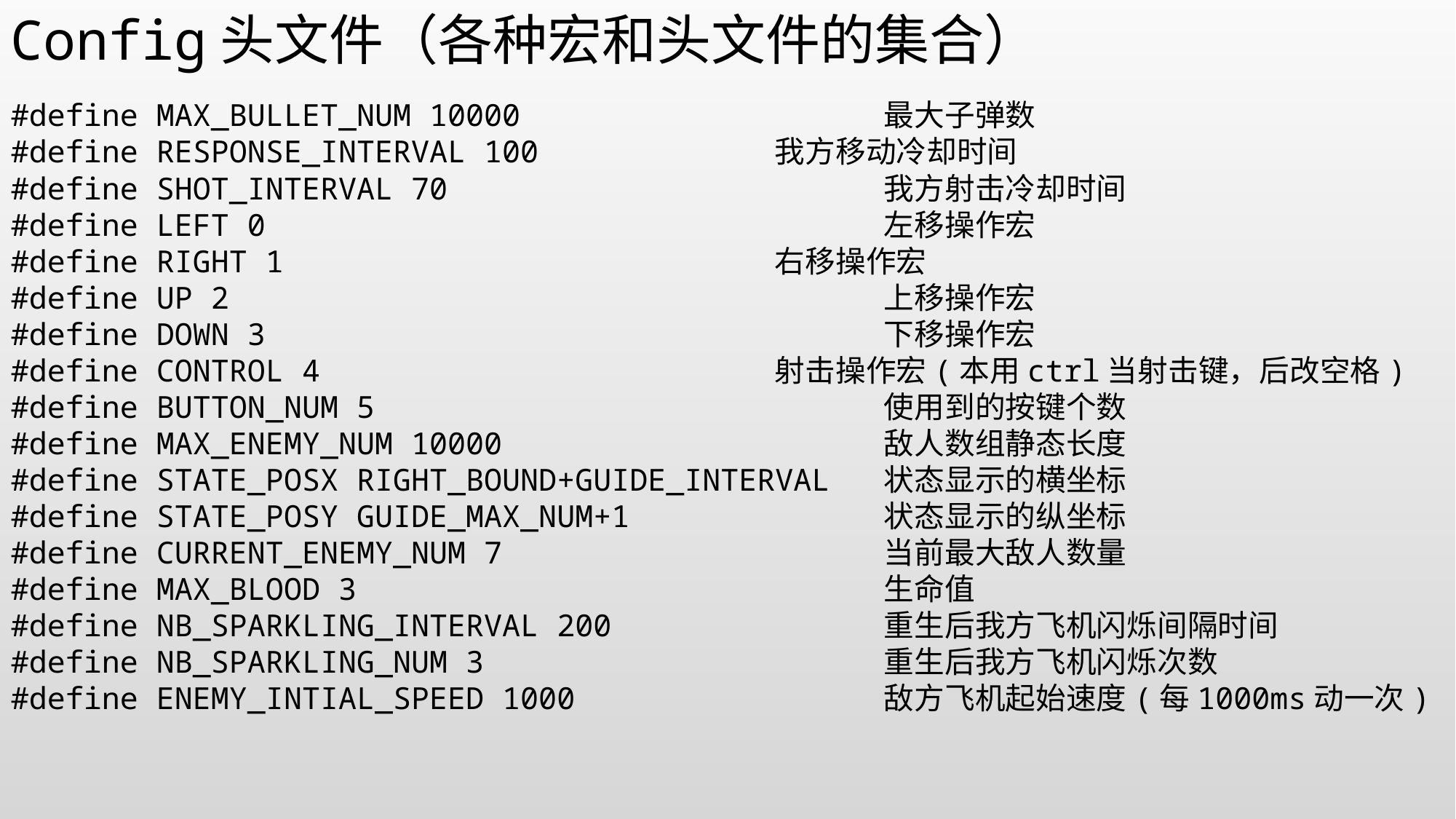

Config头文件（各种宏和头文件的集合）

#define MAX_BULLET_NUM 10000				最大子弹数
#define RESPONSE_INTERVAL 100			我方移动冷却时间
#define SHOT_INTERVAL 70				我方射击冷却时间
#define LEFT 0						左移操作宏
#define RIGHT 1					右移操作宏
#define UP 2               				上移操作宏
#define DOWN 3						下移操作宏
#define CONTROL 4					射击操作宏(本用ctrl当射击键，后改空格)
#define BUTTON_NUM 5					使用到的按键个数
#define MAX_ENEMY_NUM 10000				敌人数组静态长度
#define STATE_POSX RIGHT_BOUND+GUIDE_INTERVAL	状态显示的横坐标
#define STATE_POSY GUIDE_MAX_NUM+1			状态显示的纵坐标
#define CURRENT_ENEMY_NUM 7				当前最大敌人数量
#define MAX_BLOOD 3					生命值
#define NB_SPARKLING_INTERVAL 200			重生后我方飞机闪烁间隔时间
#define NB_SPARKLING_NUM 3				重生后我方飞机闪烁次数
#define ENEMY_INTIAL_SPEED 1000			敌方飞机起始速度(每1000ms动一次)